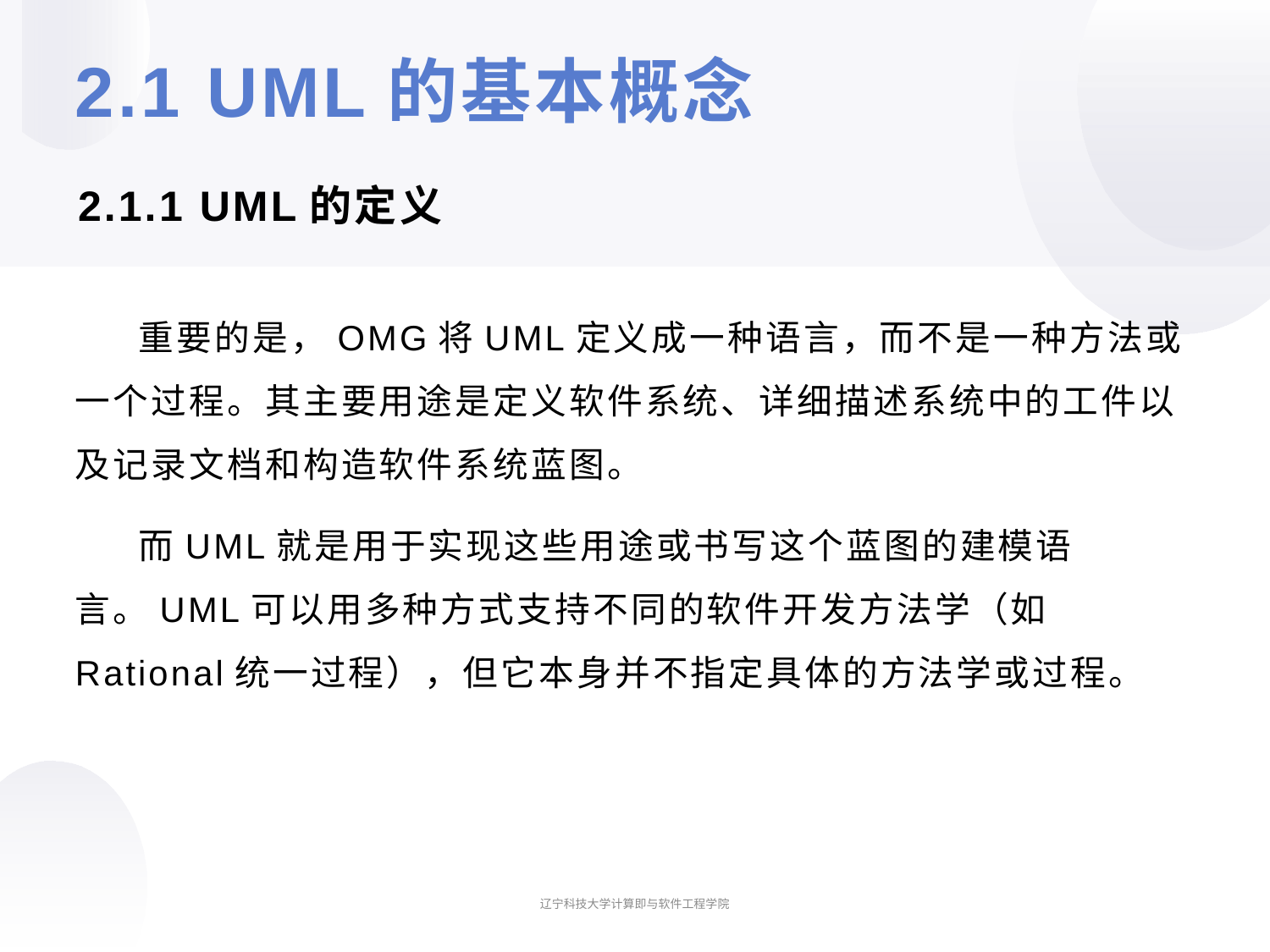

# 2.1 UML的基本概念
2.1.1 UML的定义
重要的是，OMG将UML定义成一种语言，而不是一种方法或一个过程。其主要用途是定义软件系统、详细描述系统中的工件以及记录文档和构造软件系统蓝图。
而UML就是用于实现这些用途或书写这个蓝图的建模语言。UML可以用多种方式支持不同的软件开发方法学（如Rational统一过程），但它本身并不指定具体的方法学或过程。

辽宁科技大学计算即与软件工程学院
8